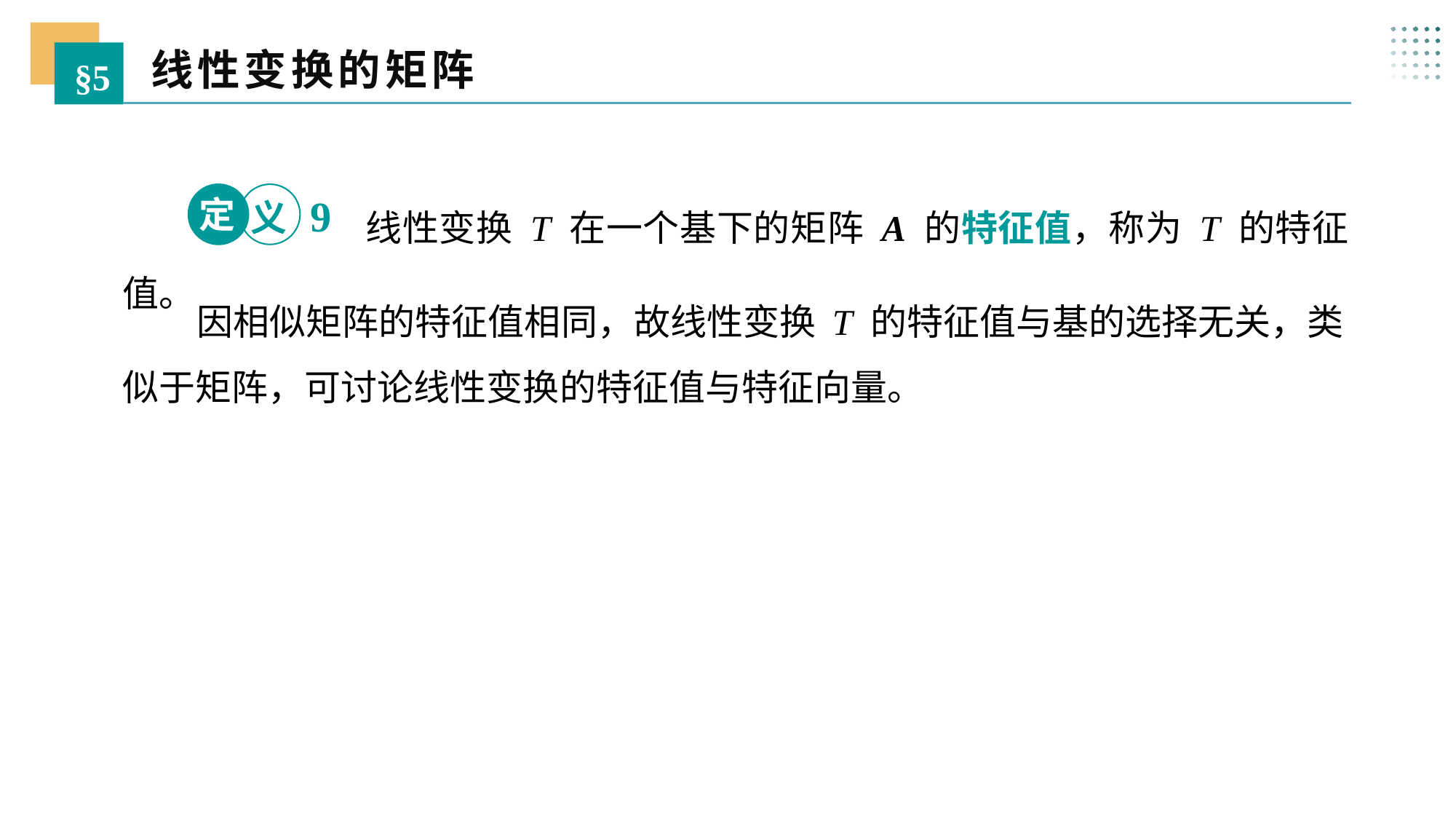

线性变换的矩阵
§5
                           线性变换 T 在一个基下的矩阵 A 的特征值，称为 T 的特征值。

定

9
义
        因相似矩阵的特征值相同，故线性变换 T 的特征值与基的选择无关，类似于矩阵，可讨论线性变换的特征值与特征向量。